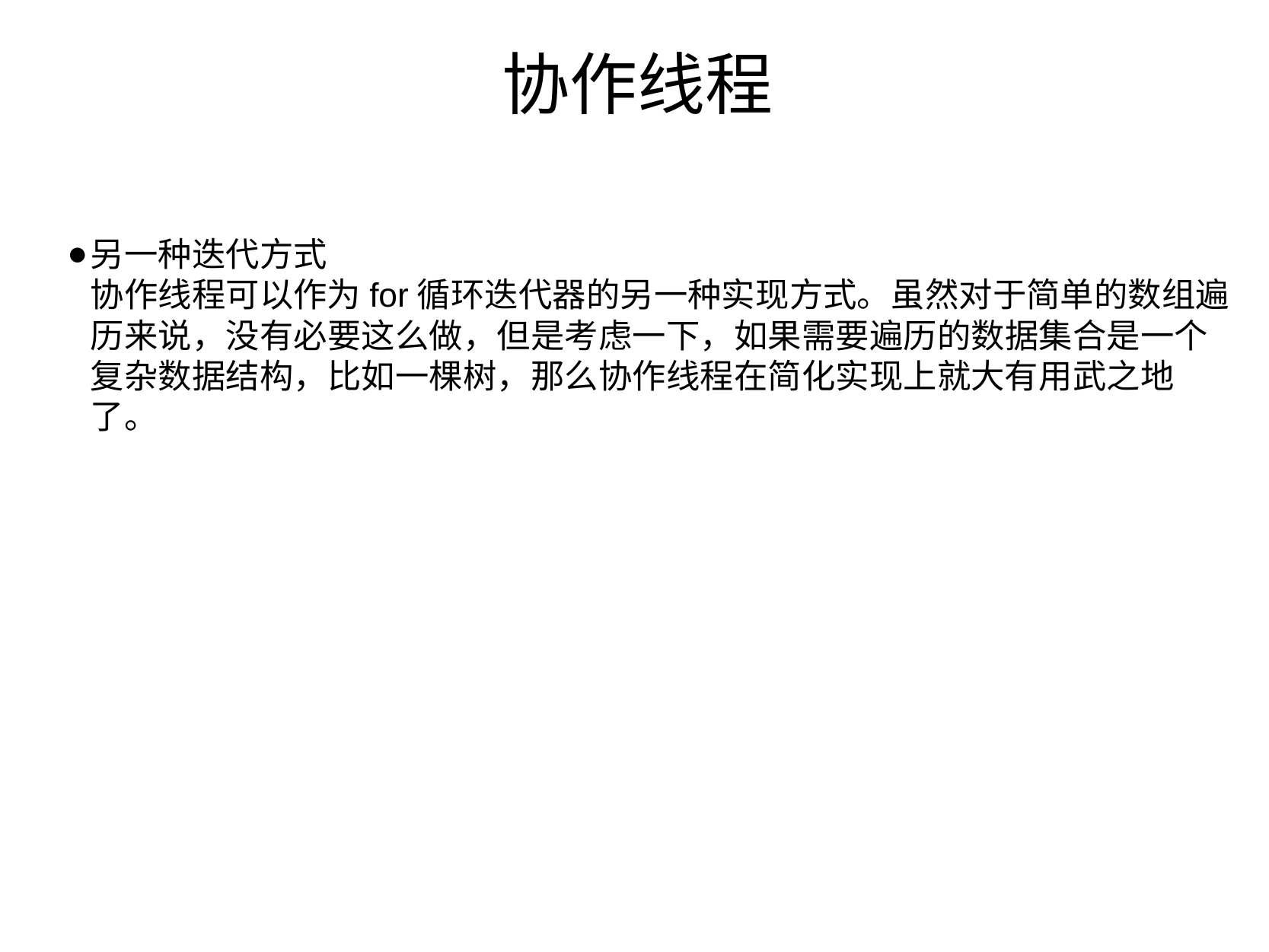

# 协作线程
另一种迭代方式
协作线程可以作为for循环迭代器的另一种实现方式。虽然对于简单的数组遍历来说，没有必要这么做，但是考虑一下，如果需要遍历的数据集合是一个复杂数据结构，比如一棵树，那么协作线程在简化实现上就大有用武之地了。